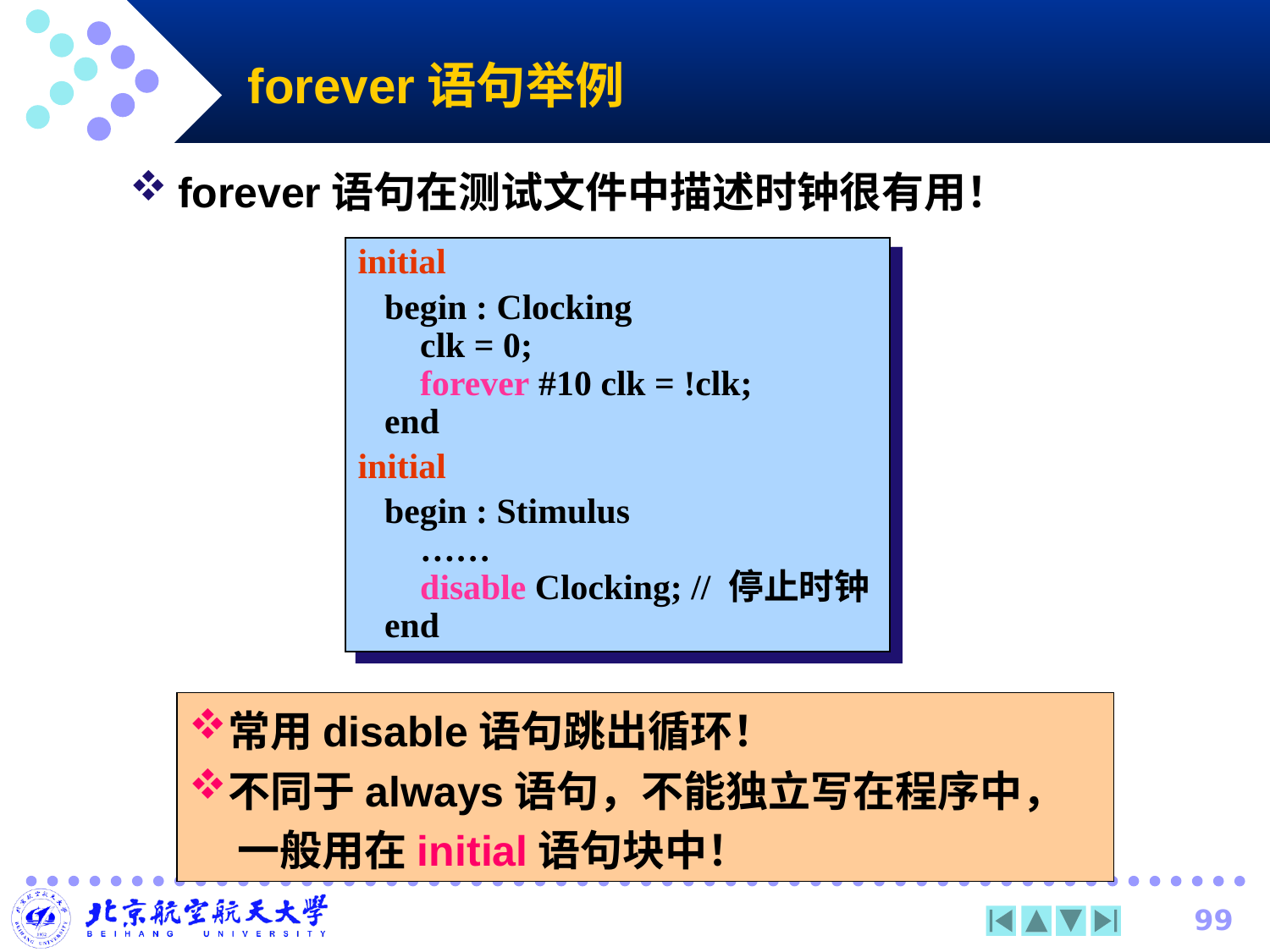

# forever语句举例
forever语句在测试文件中描述时钟很有用！
initial
   begin : Clocking
       clk = 0;
       forever #10 clk = !clk;
   end
initial
   begin : Stimulus
       ……
       disable Clocking; // 停止时钟
   end
常用disable语句跳出循环！
不同于always语句，不能独立写在程序中，
    一般用在initial语句块中！
99